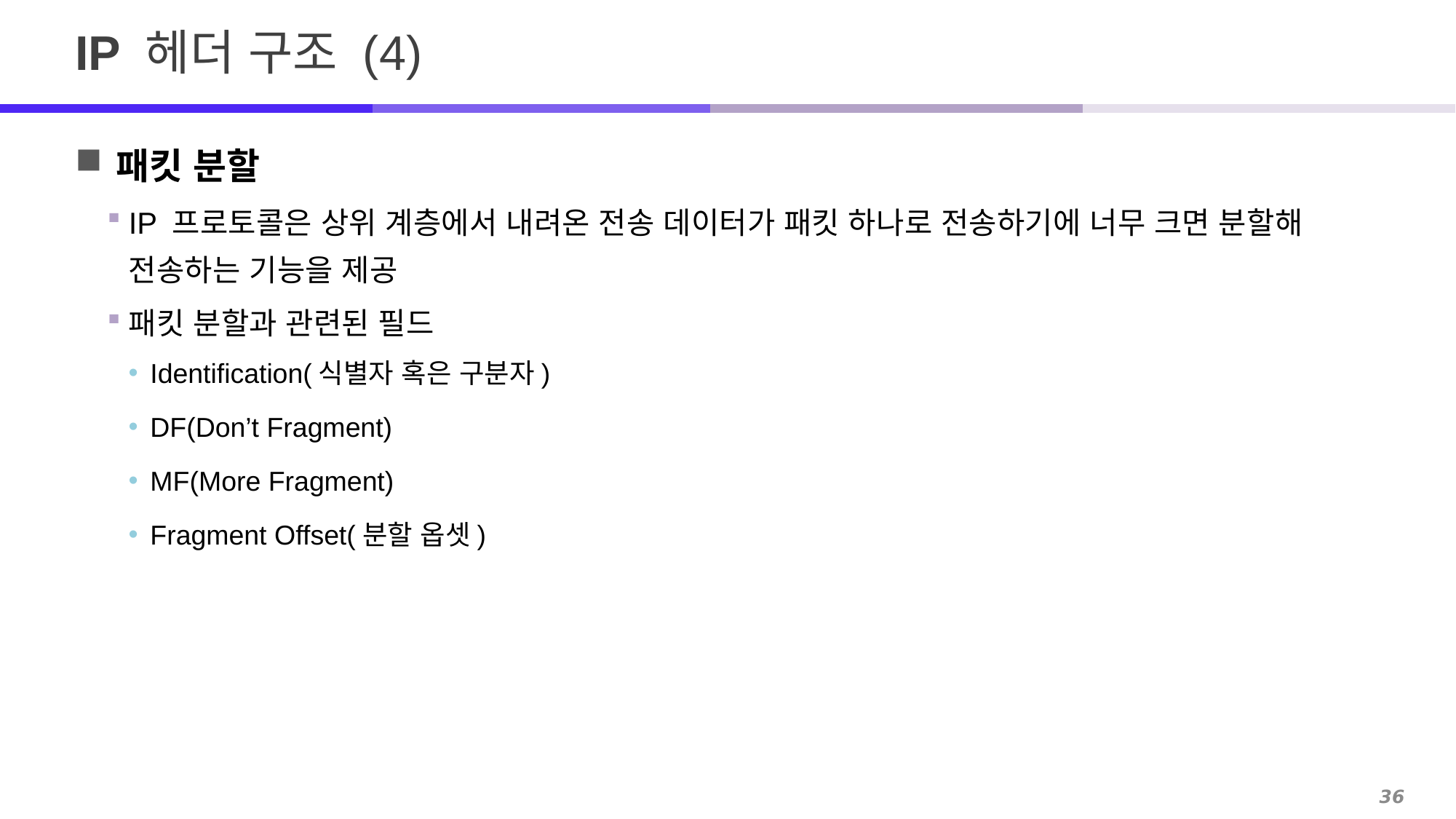

# IP 헤더 구조 (4)
패킷 분할
IP 프로토콜은 상위 계층에서 내려온 전송 데이터가 패킷 하나로 전송하기에 너무 크면 분할해 전송하는 기능을 제공
패킷 분할과 관련된 필드
Identification(식별자 혹은 구분자)
DF(Don’t Fragment)
MF(More Fragment)
Fragment Offset(분할 옵셋)